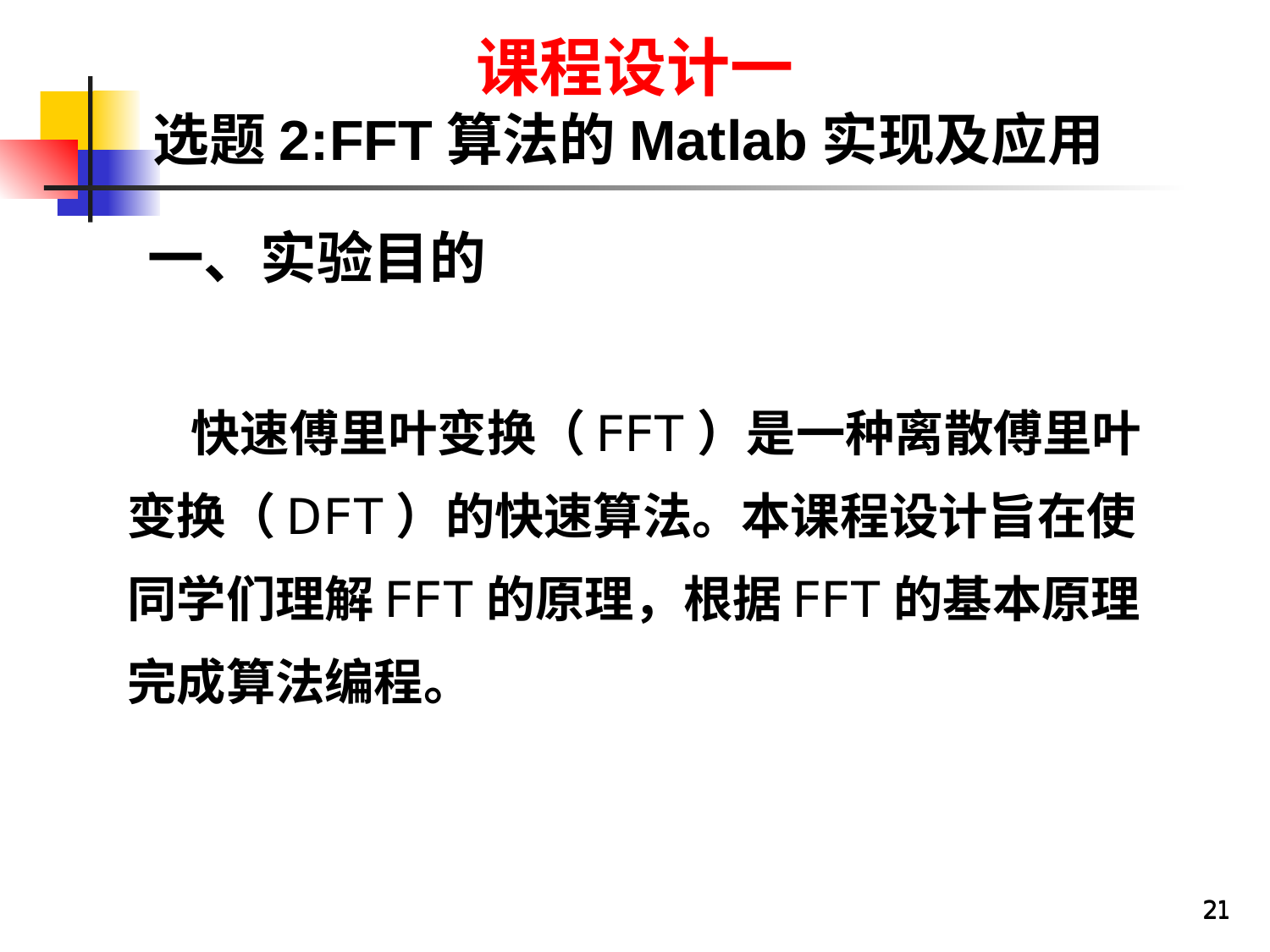

课程设计一
选题2:FFT算法的Matlab实现及应用
一、实验目的
快速傅里叶变换（FFT）是一种离散傅里叶变换（DFT）的快速算法。本课程设计旨在使同学们理解FFT的原理，根据FFT的基本原理完成算法编程。
21
21